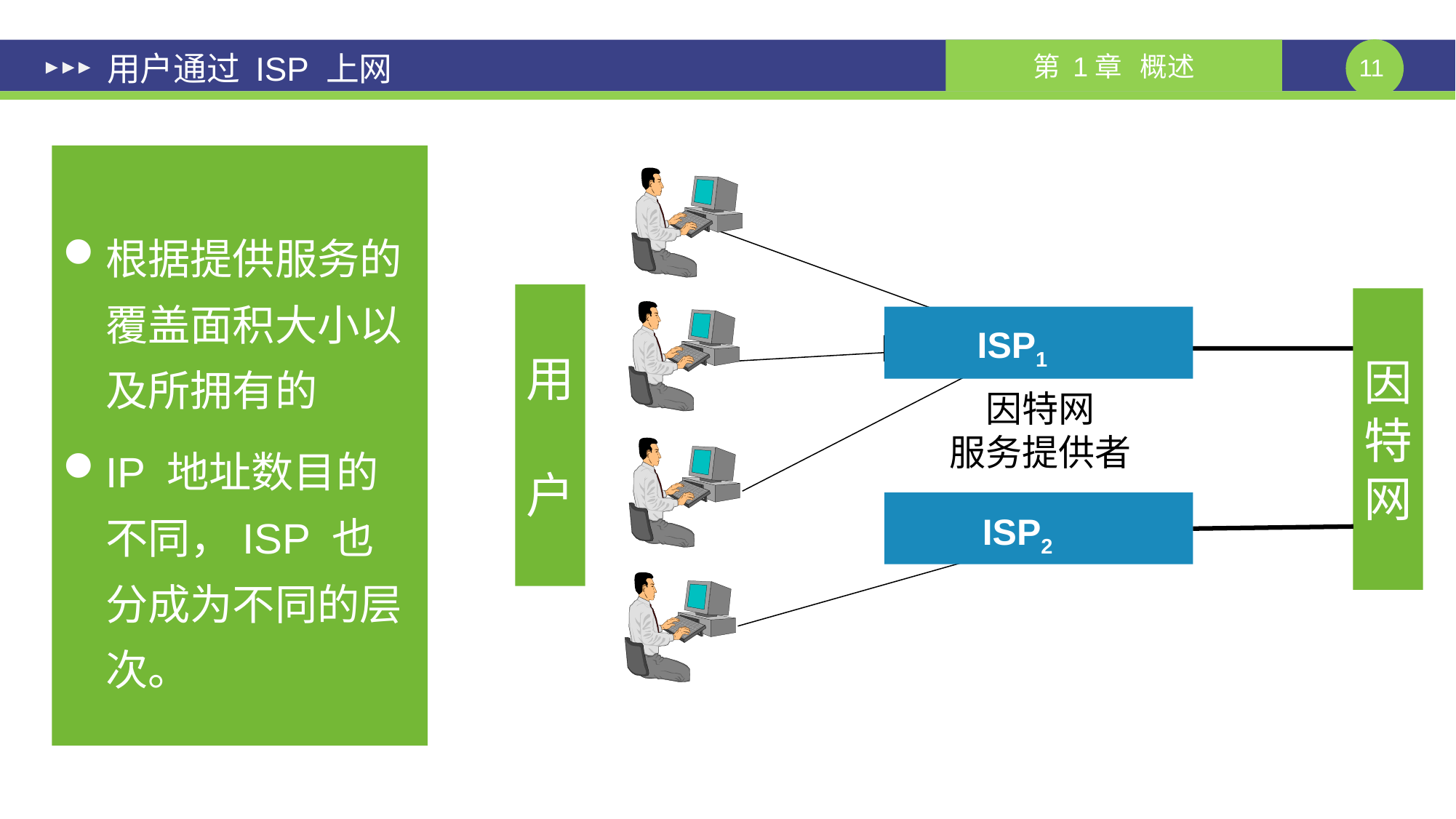

# 用户通过 ISP 上网

根据提供服务的覆盖面积大小以及所拥有的
IP 地址数目的不同，ISP 也分成为不同的层次。

用

户

因
特
网

ISP1

因特网
服务提供者

ISP2